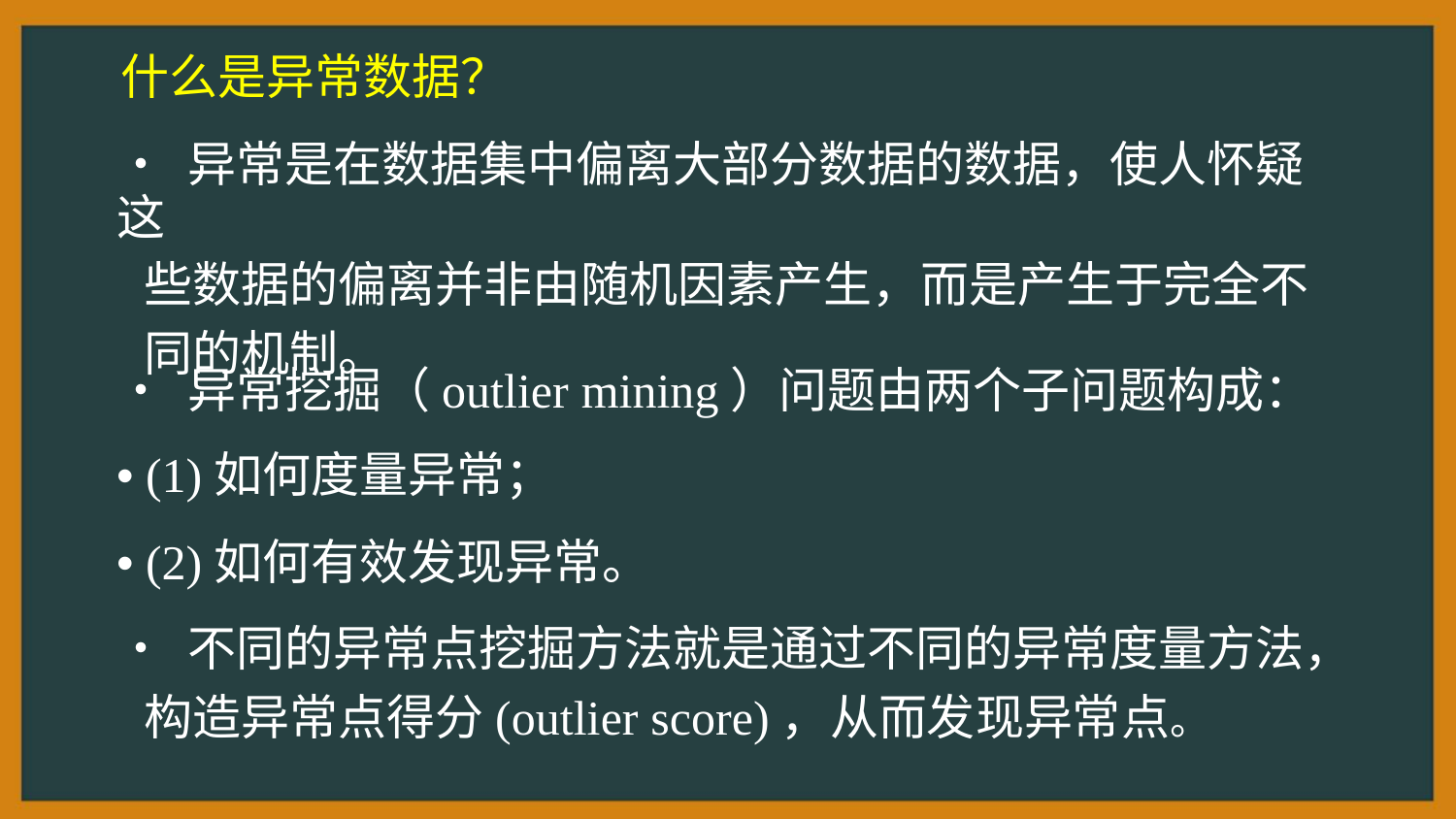

什么是异常数据？
• 异常是在数据集中偏离大部分数据的数据，使人怀疑这
些数据的偏离并非由随机因素产生，而是产生于完全不
同的机制。
• 异常挖掘（outlier mining）问题由两个子问题构成：
• (1)如何度量异常；
• (2)如何有效发现异常。
• 不同的异常点挖掘方法就是通过不同的异常度量方法，
构造异常点得分(outlier score)，从而发现异常点。